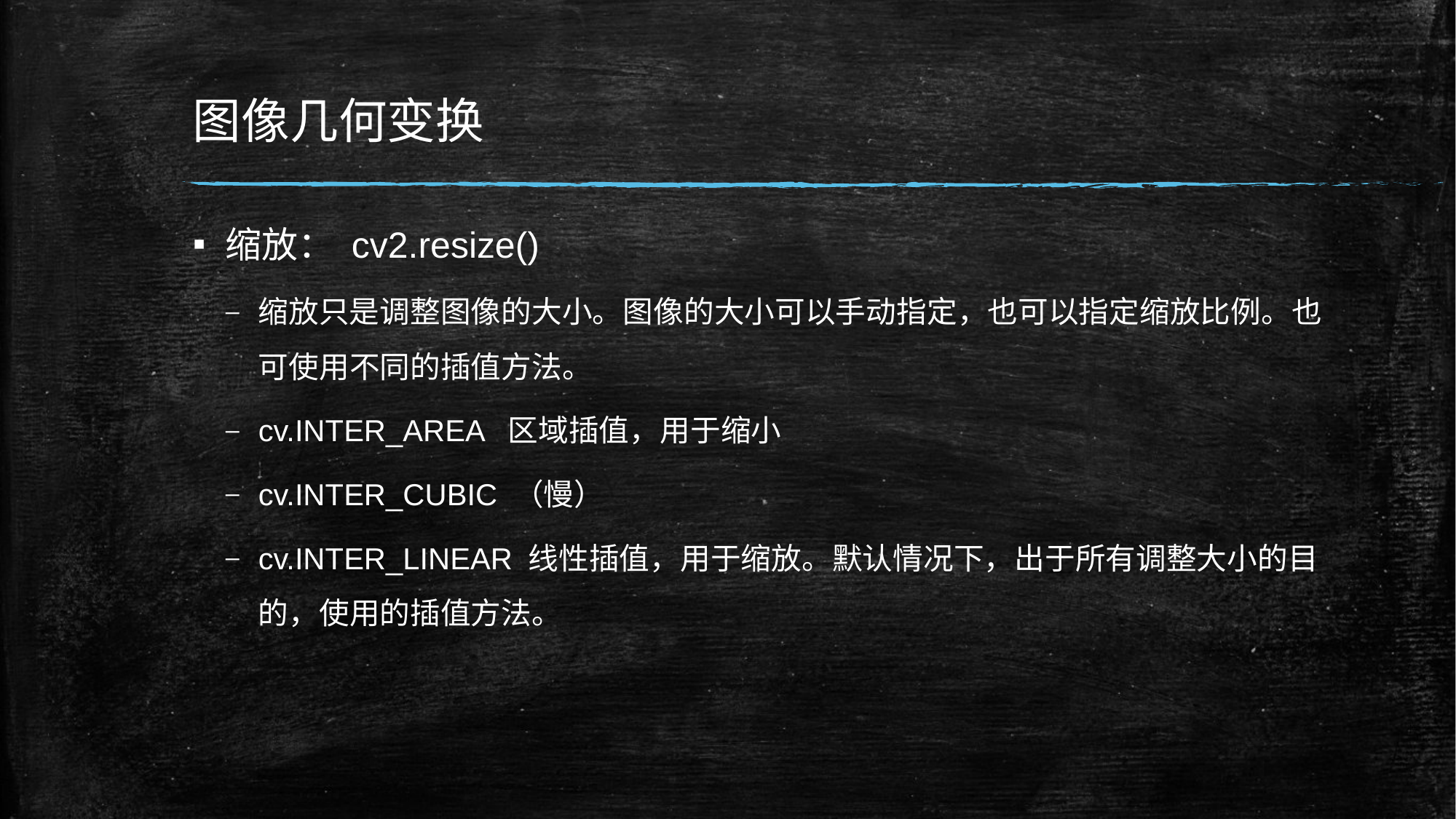

# 图像几何变换
缩放： cv2.resize()
缩放只是调整图像的大小。图像的大小可以手动指定，也可以指定缩放比例。也可使用不同的插值方法。
cv.INTER_AREA  区域插值，用于缩小
cv.INTER_CUBIC （慢）
cv.INTER_LINEAR 线性插值，用于缩放。默认情况下，出于所有调整大小的目的，使用的插值方法。